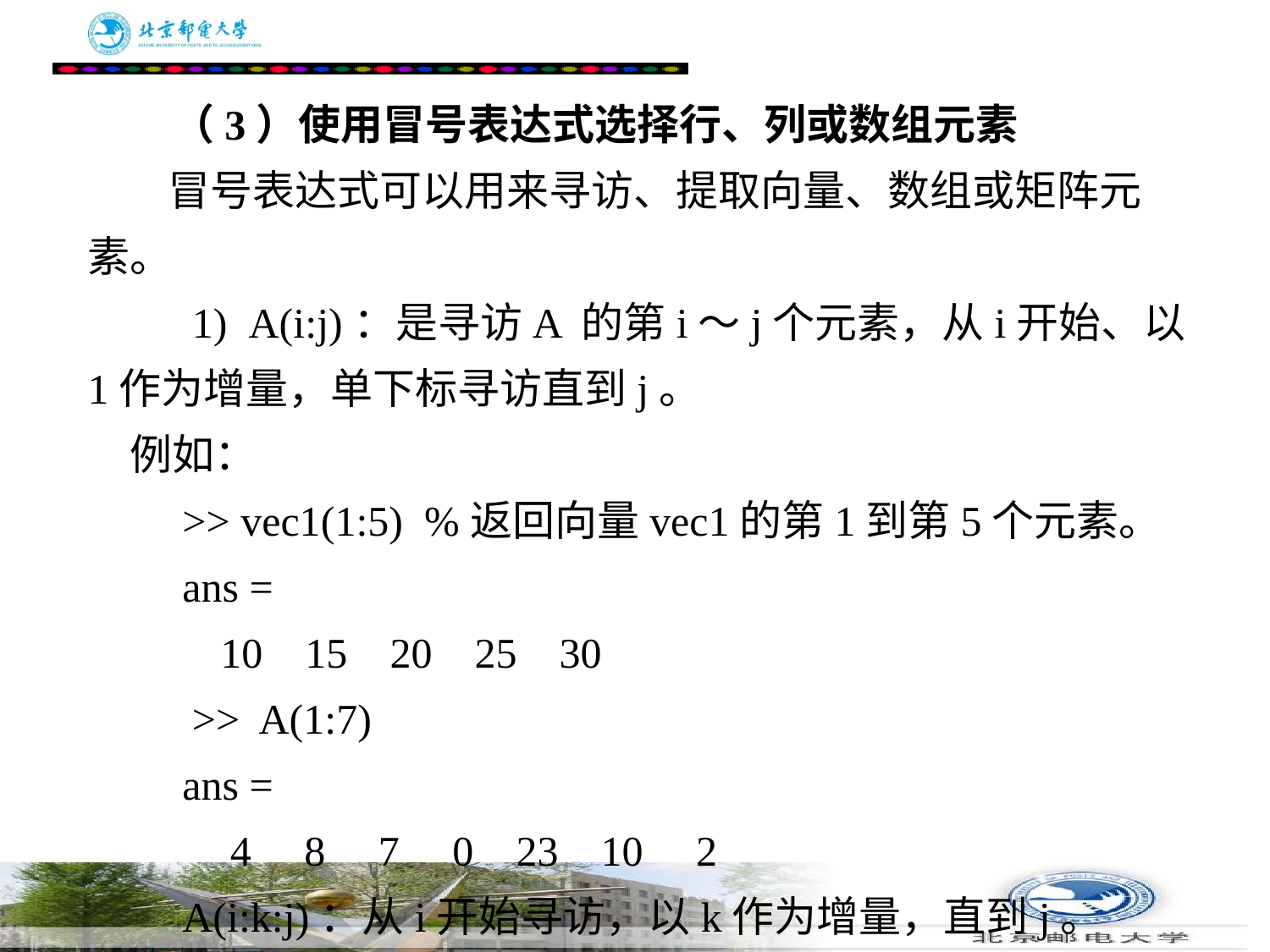

# （3）使用冒号表达式选择行、列或数组元素 　    冒号表达式可以用来寻访、提取向量、数组或矩阵元素。 　　 1)  A(i:j)：是寻访A 的第i～j个元素，从i开始、以1作为增量，单下标寻访直到j。 　例如： 　　>> vec1(1:5)  %返回向量vec1的第1到第5个元素。 　　ans = 　　    10    15    20    25    30 　　 >>  A(1:7) 　　ans = 　　     4     8     7     0    23    10     2 　　A(i:k:j)：从i开始寻访，以k作为增量，直到j。